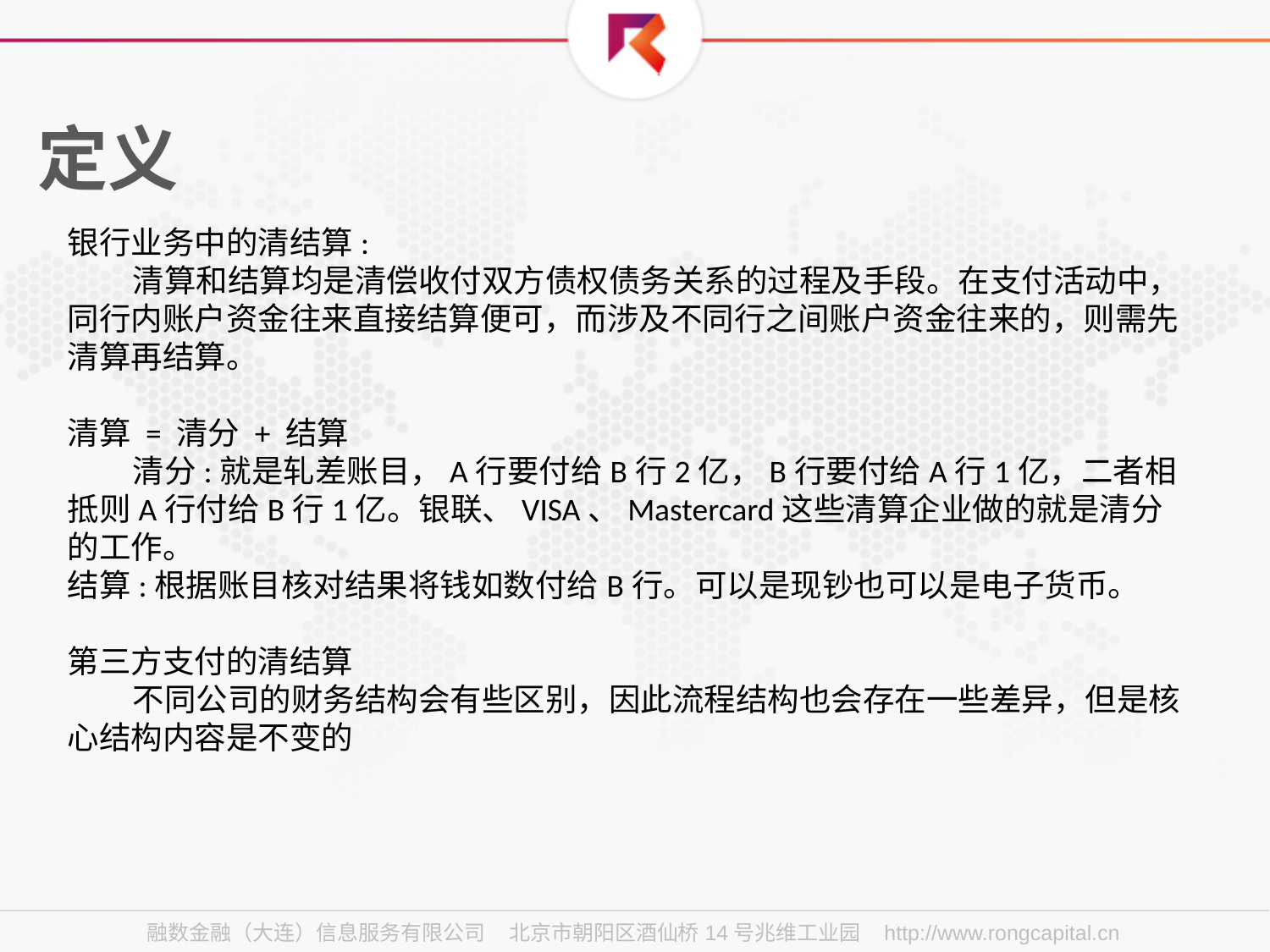

# 定义
银行业务中的清结算:
        清算和结算均是清偿收付双方债权债务关系的过程及手段。在支付活动中，同行内账户资金往来直接结算便可，而涉及不同行之间账户资金往来的，则需先清算再结算。

清算 = 清分 + 结算
        清分:就是轧差账目，A行要付给B行2亿，B行要付给A行1亿，二者相抵则A行付给B行1亿。银联、VISA、Mastercard这些清算企业做的就是清分的工作。
结算:根据账目核对结果将钱如数付给B行。可以是现钞也可以是电子货币。

第三方支付的清结算
        不同公司的财务结构会有些区别，因此流程结构也会存在一些差异，但是核心结构内容是不变的